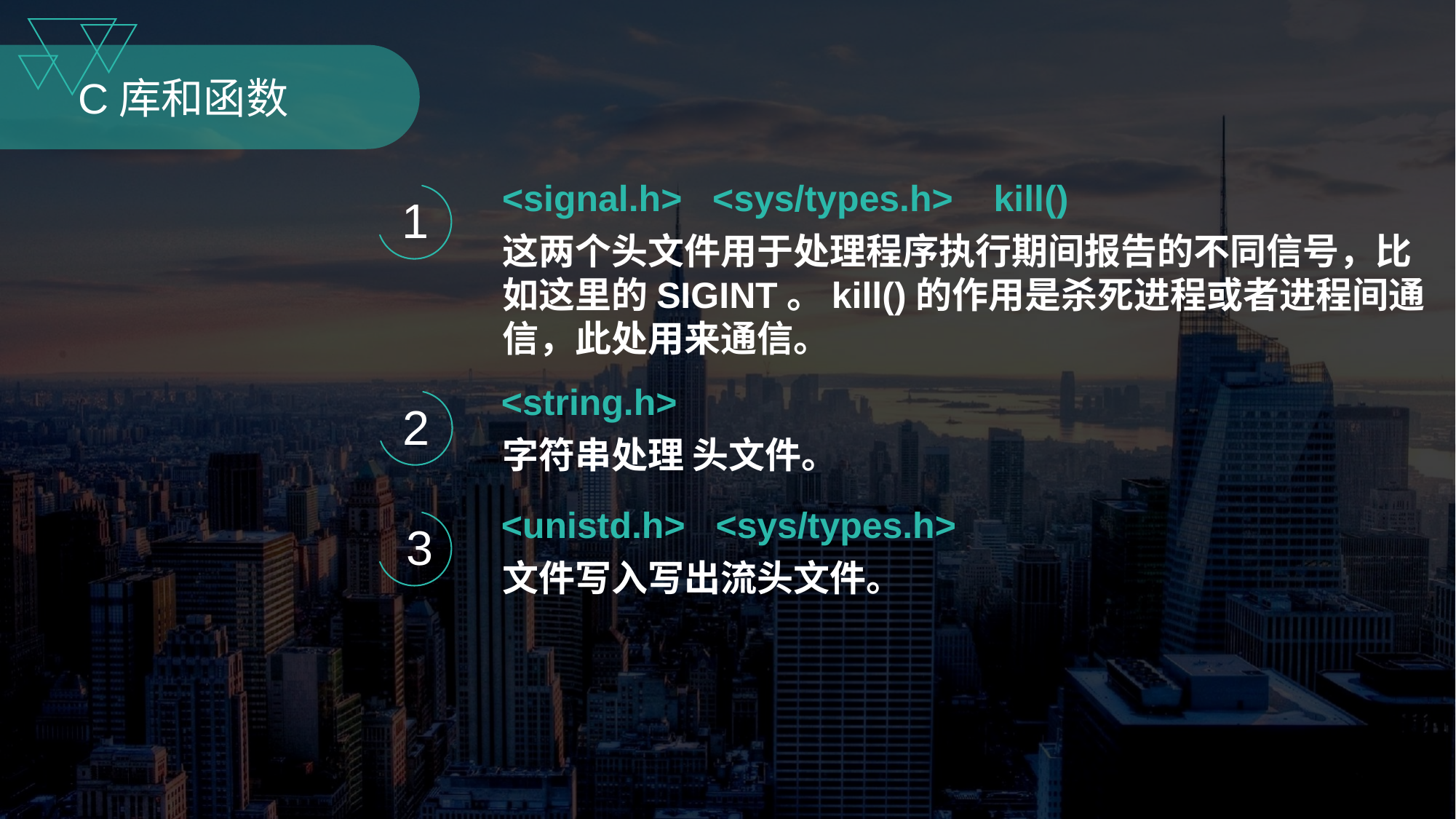

C库和函数
<signal.h>   <sys/types.h>    kill()

1
这两个头文件用于处理程序执行期间报告的不同信号，比如这里的SIGINT。kill()的作用是杀死进程或者进程间通信，此处用来通信。

<string.h>

2
字符串处理 头文件。
<unistd.h>   <sys/types.h>

3
文件写入写出流头文件。